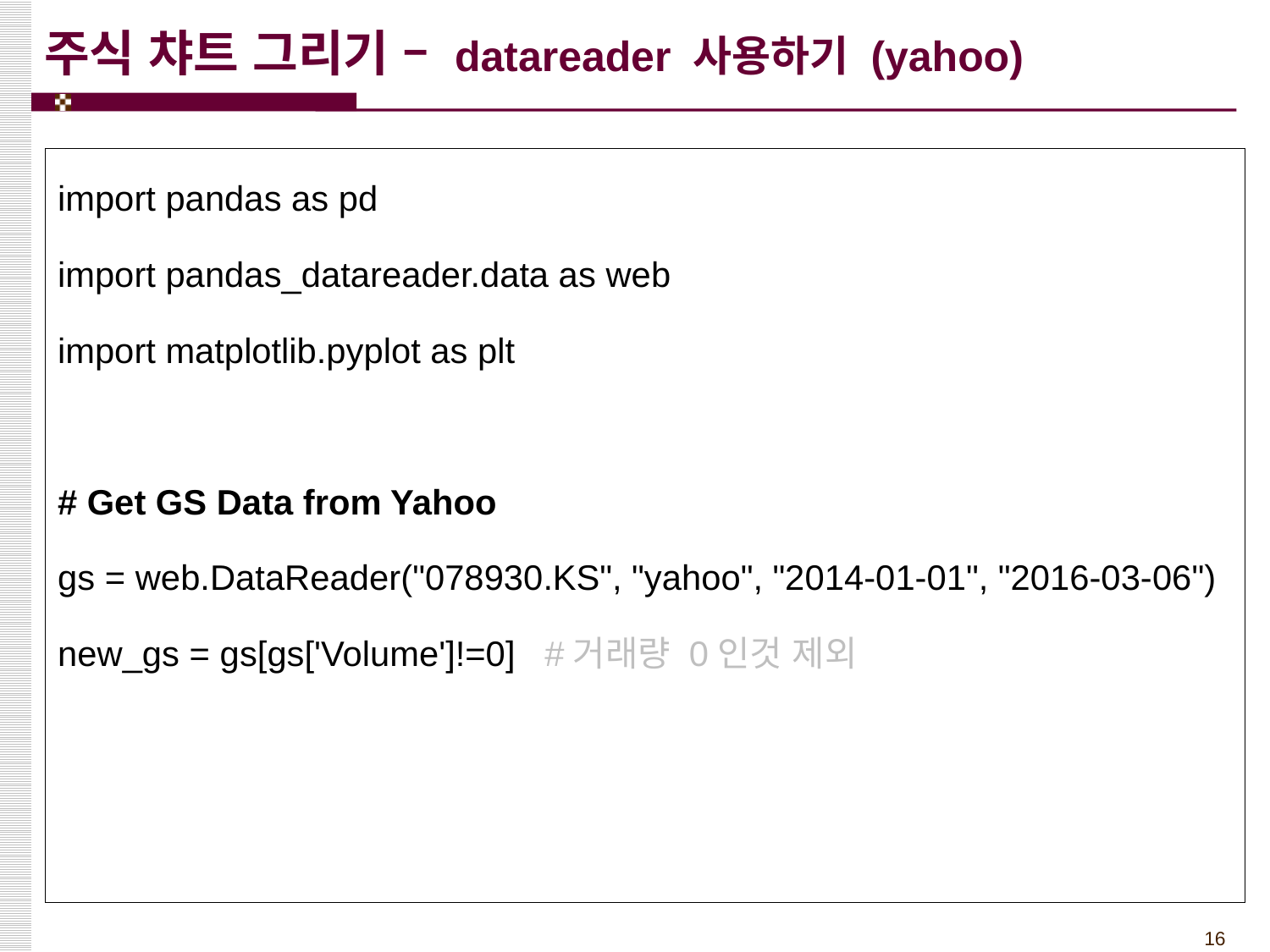

# 주식 챠트 그리기 – datareader 사용하기 (yahoo)
import pandas as pd
import pandas_datareader.data as web
import matplotlib.pyplot as plt

# Get GS Data from Yahoo
gs = web.DataReader("078930.KS", "yahoo", "2014-01-01", "2016-03-06")
new_gs = gs[gs['Volume']!=0]   #거래량 0인것 제외